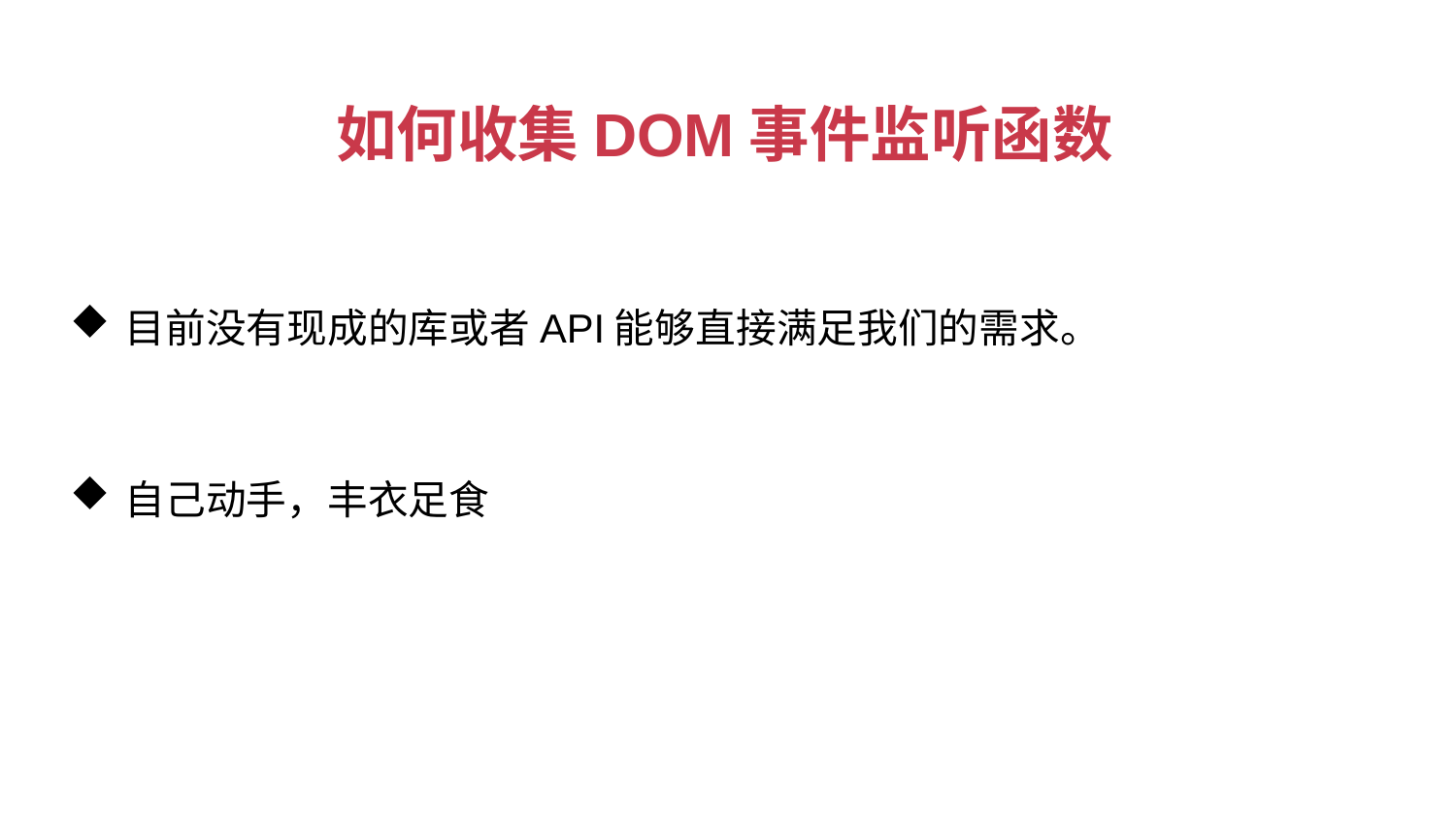

如何收集DOM事件监听函数
目前没有现成的库或者API能够直接满足我们的需求。
自己动手，丰衣足食